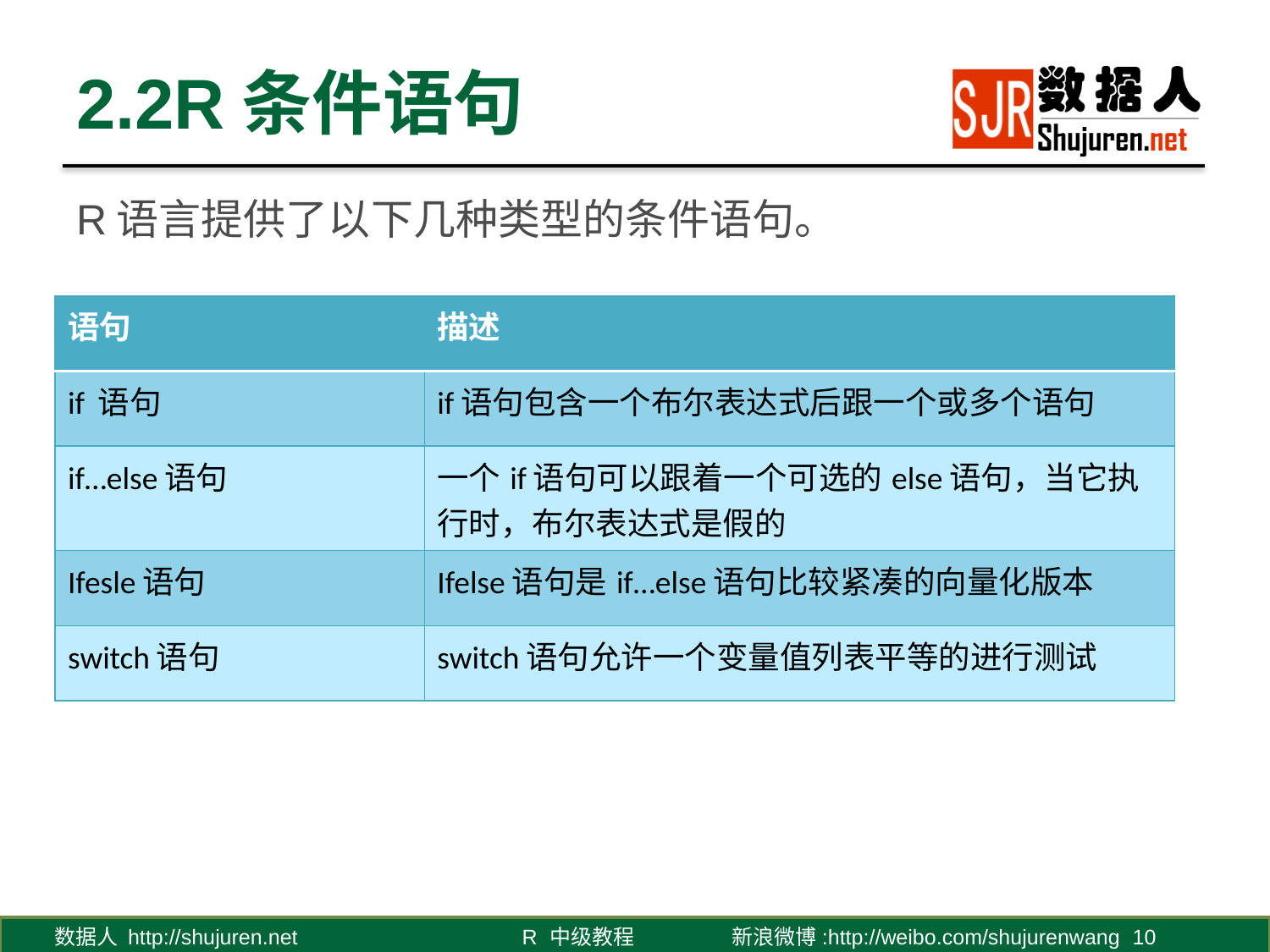

# 2.2R条件语句
R语言提供了以下几种类型的条件语句。

| 语句 | 描述 |
| --- | --- |
| if 语句 | if语句包含一个布尔表达式后跟一个或多个语句 |
| if…else语句 | 一个if语句可以跟着一个可选的else语句，当它执行时，布尔表达式是假的 |
| Ifesle语句 | Ifelse语句是if…else语句比较紧凑的向量化版本 |
| switch语句 | switch语句允许一个变量值列表平等的进行测试 |